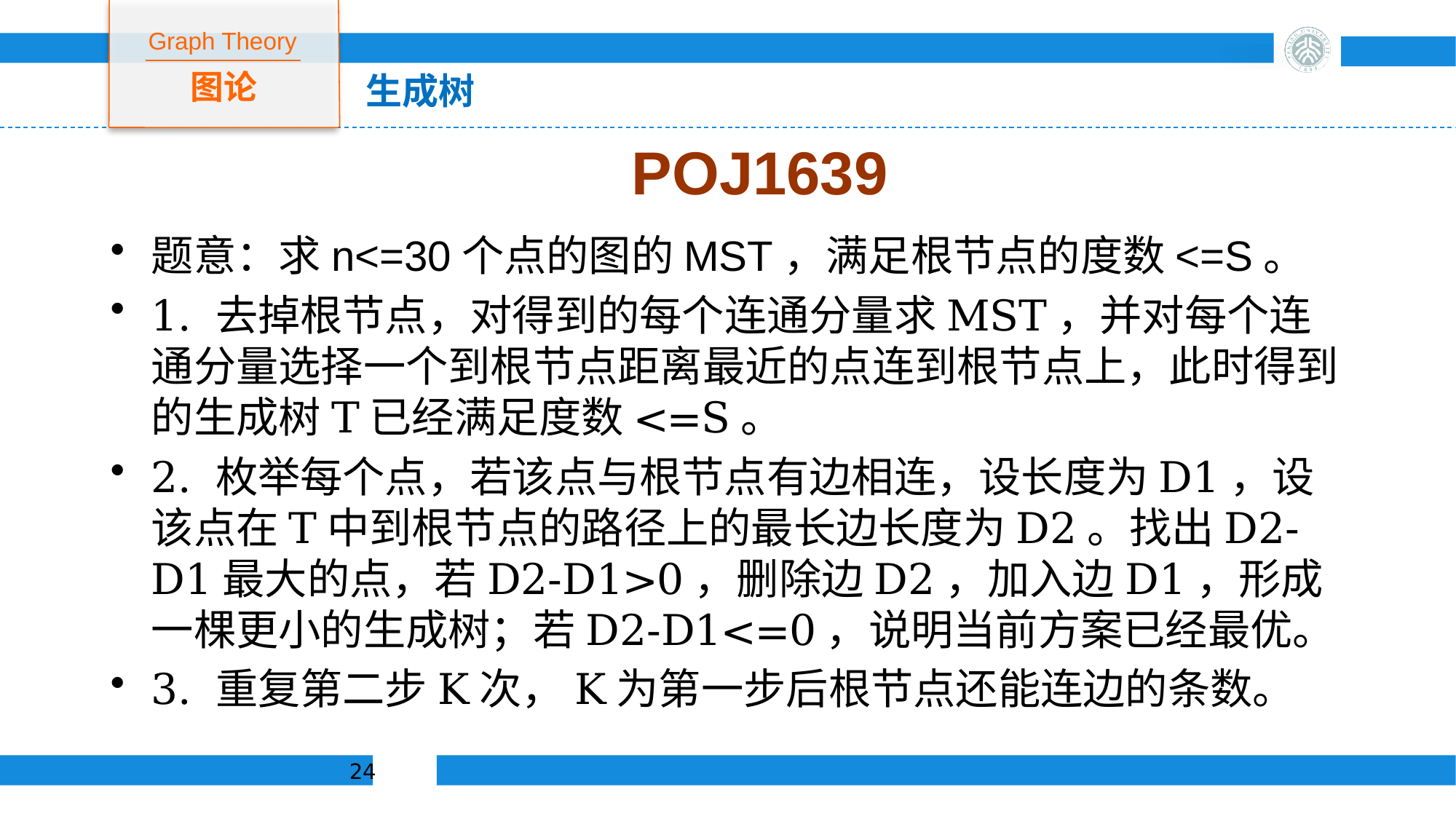

Graph Theory
图论
生成树
# POJ1639
题意：求n<=30个点的图的MST，满足根节点的度数<=S。
1. 去掉根节点，对得到的每个连通分量求MST，并对每个连通分量选择一个到根节点距离最近的点连到根节点上，此时得到的生成树T已经满足度数<=S。
2. 枚举每个点，若该点与根节点有边相连，设长度为D1，设该点在T中到根节点的路径上的最长边长度为D2。找出D2-D1最大的点，若D2-D1>0，删除边D2，加入边D1，形成一棵更小的生成树；若D2-D1<=0，说明当前方案已经最优。
3. 重复第二步K次，K为第一步后根节点还能连边的条数。